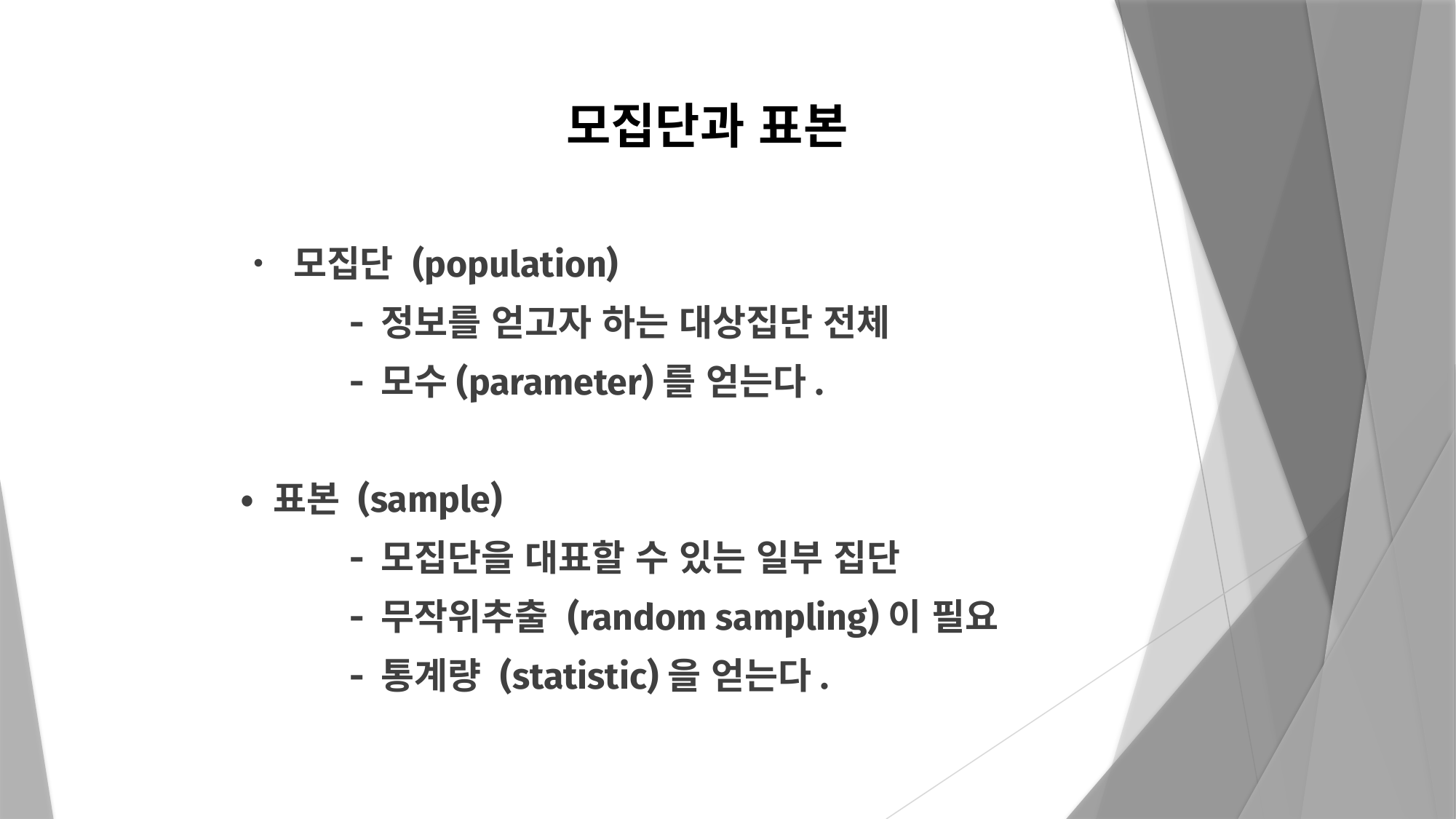

# 모집단과 표본
• 모집단 (population)
	- 정보를 얻고자 하는 대상집단 전체
	- 모수(parameter)를 얻는다.

• 표본 (sample)
	- 모집단을 대표할 수 있는 일부 집단
	- 무작위추출 (random sampling)이 필요
	- 통계량 (statistic)을 얻는다.